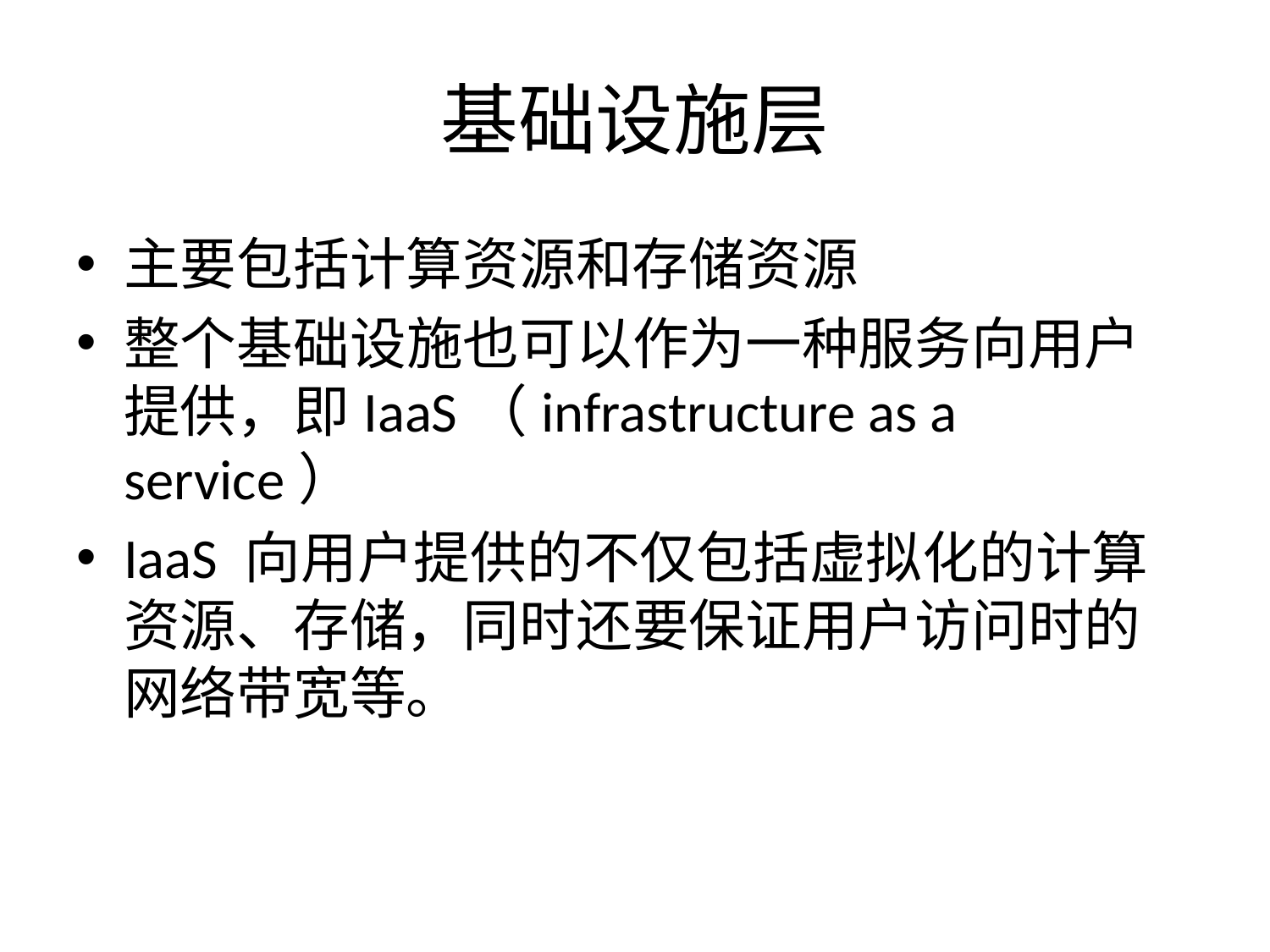

# 基础设施层
主要包括计算资源和存储资源
整个基础设施也可以作为一种服务向用户提供，即IaaS（infrastructure as a service）
IaaS 向用户提供的不仅包括虚拟化的计算资源、存储，同时还要保证用户访问时的网络带宽等。